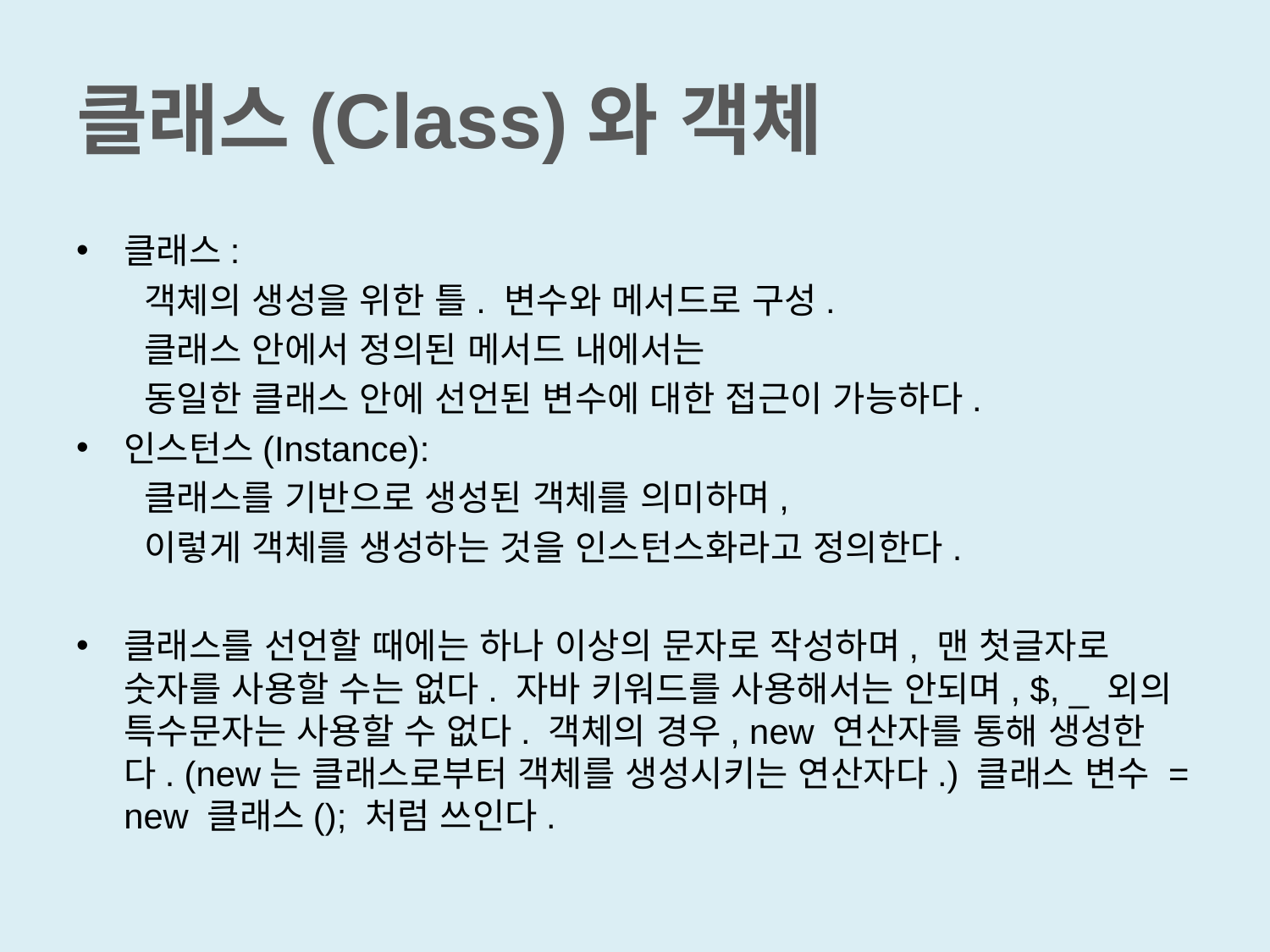

# 클래스(Class)와 객체
클래스:
      객체의 생성을 위한 틀. 변수와 메서드로 구성.
      클래스 안에서 정의된 메서드 내에서는
      동일한 클래스 안에 선언된 변수에 대한 접근이 가능하다.
인스턴스(Instance):
      클래스를 기반으로 생성된 객체를 의미하며,
      이렇게 객체를 생성하는 것을 인스턴스화라고 정의한다.

클래스를 선언할 때에는 하나 이상의 문자로 작성하며, 맨 첫글자로 숫자를 사용할 수는 없다. 자바 키워드를 사용해서는 안되며, $, _ 외의 특수문자는 사용할 수 없다. 객체의 경우, new 연산자를 통해 생성한다. (new는 클래스로부터 객체를 생성시키는 연산자다.) 클래스 변수 = new 클래스(); 처럼 쓰인다.